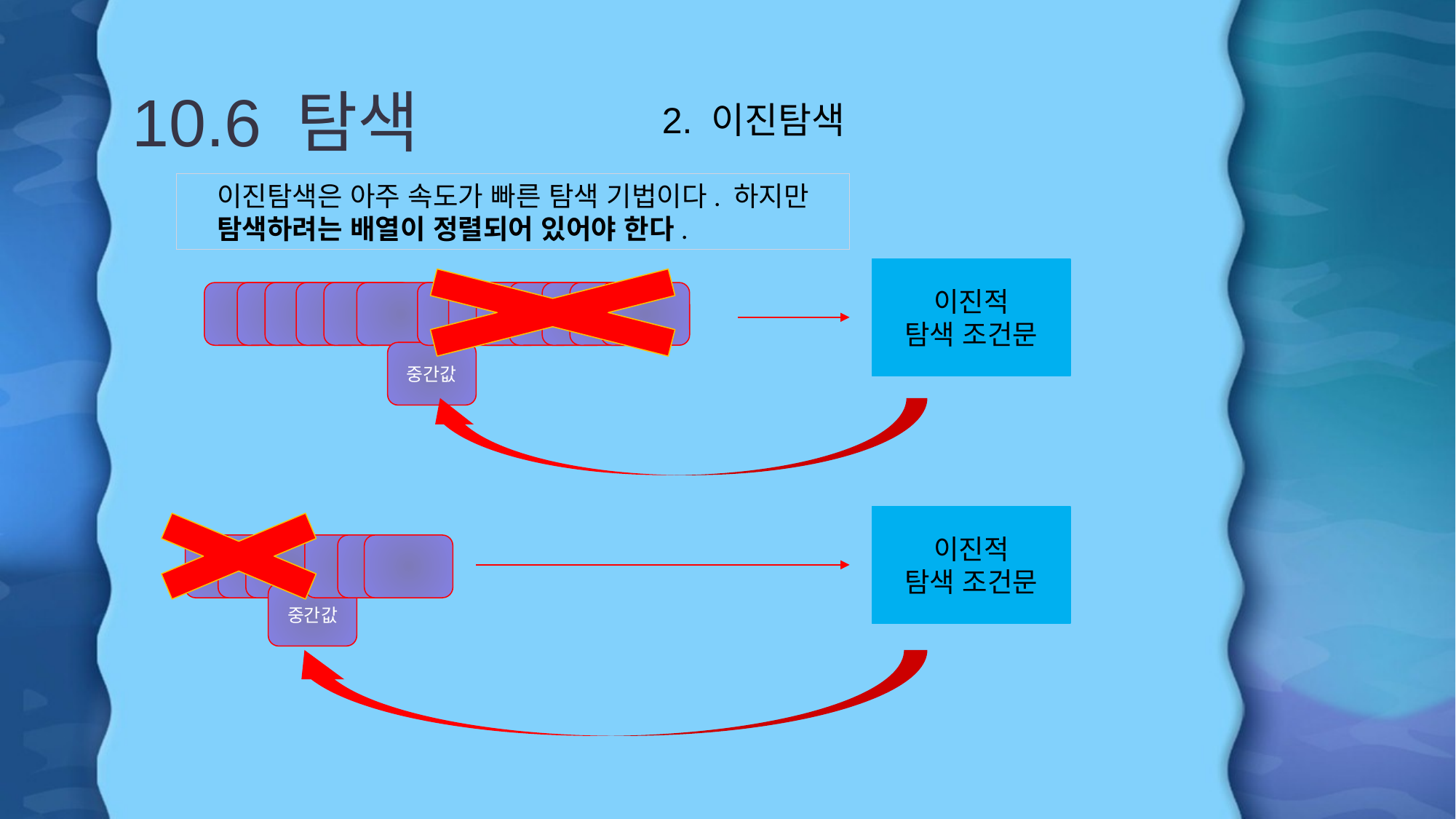

10.6 탐색
2. 이진탐색
이진탐색은 아주 속도가 빠른 탐색 기법이다. 하지만 탐색하려는 배열이 정렬되어 있어야 한다.

이진적
탐색 조건문

중간값

이진적
탐색 조건문

중간값